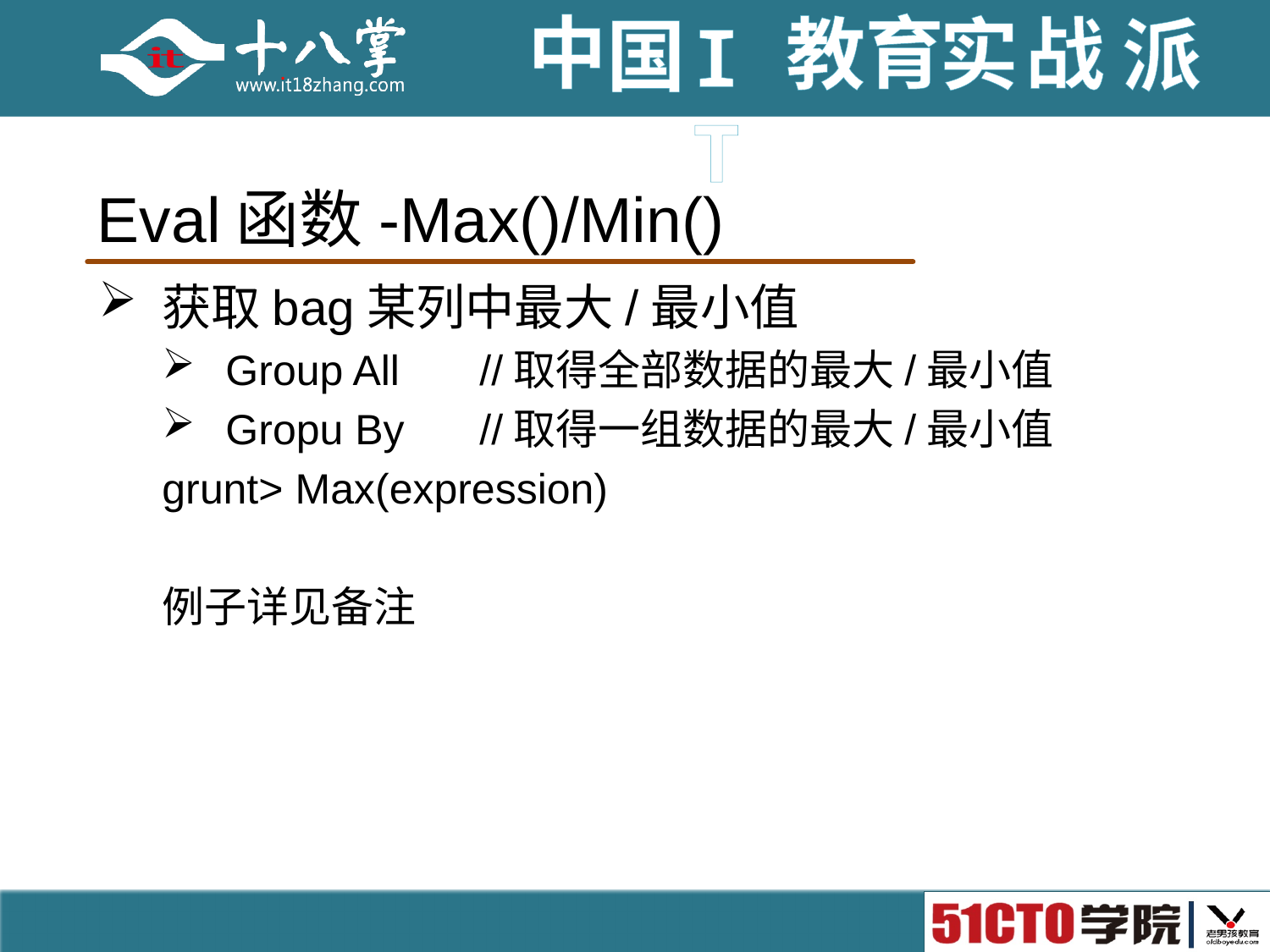

# Eval函数-Max()/Min()
获取bag某列中最大/最小值
Group All	//取得全部数据的最大/最小值
Gropu By 	//取得一组数据的最大/最小值
grunt> Max(expression)

例子详见备注